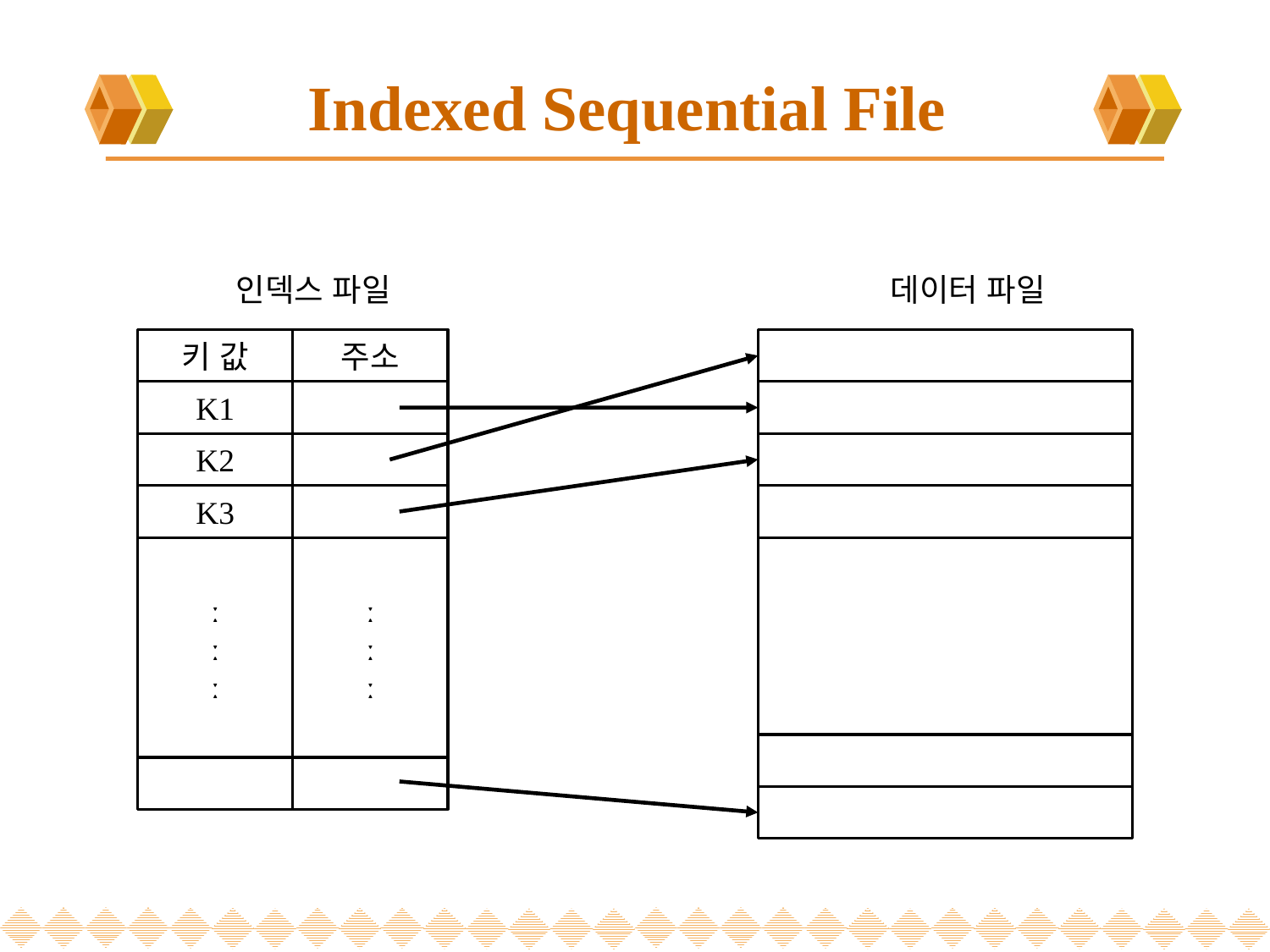

# Indexed Sequential File
인덱스 파일
데이터 파일
키 값
주소

K1

K2

K3

ː
ː
ː
ː
ː
ː